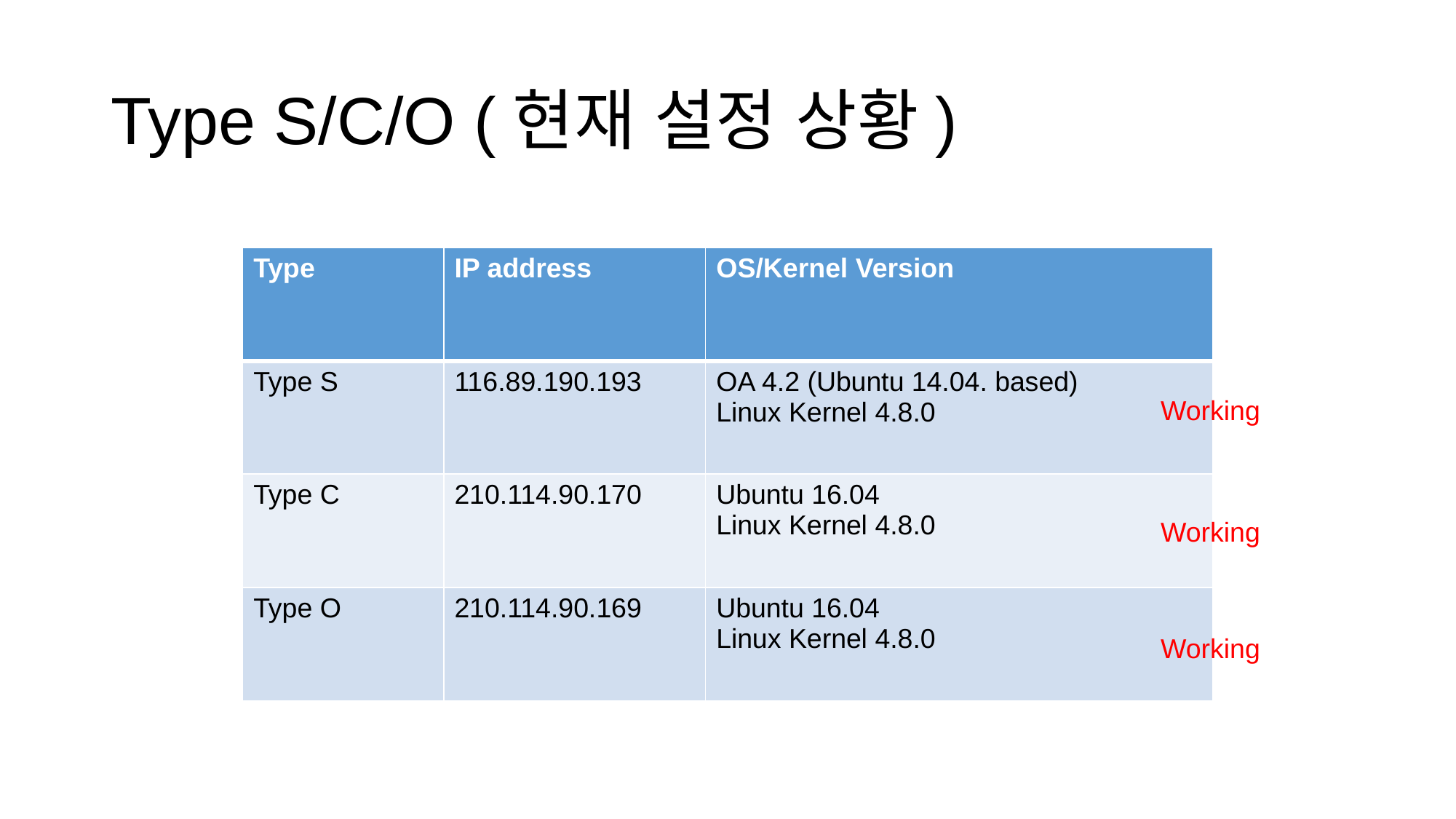

# Type S/C/O (현재 설정 상황)
| Type | IP address | OS/Kernel Version |
| --- | --- | --- |
| Type S | 116.89.190.193 | OA 4.2 (Ubuntu 14.04. based) Linux Kernel 4.8.0 |
| Type C | 210.114.90.170 | Ubuntu 16.04 Linux Kernel 4.8.0 |
| Type O | 210.114.90.169 | Ubuntu 16.04 Linux Kernel 4.8.0 |
Working
Working
Working